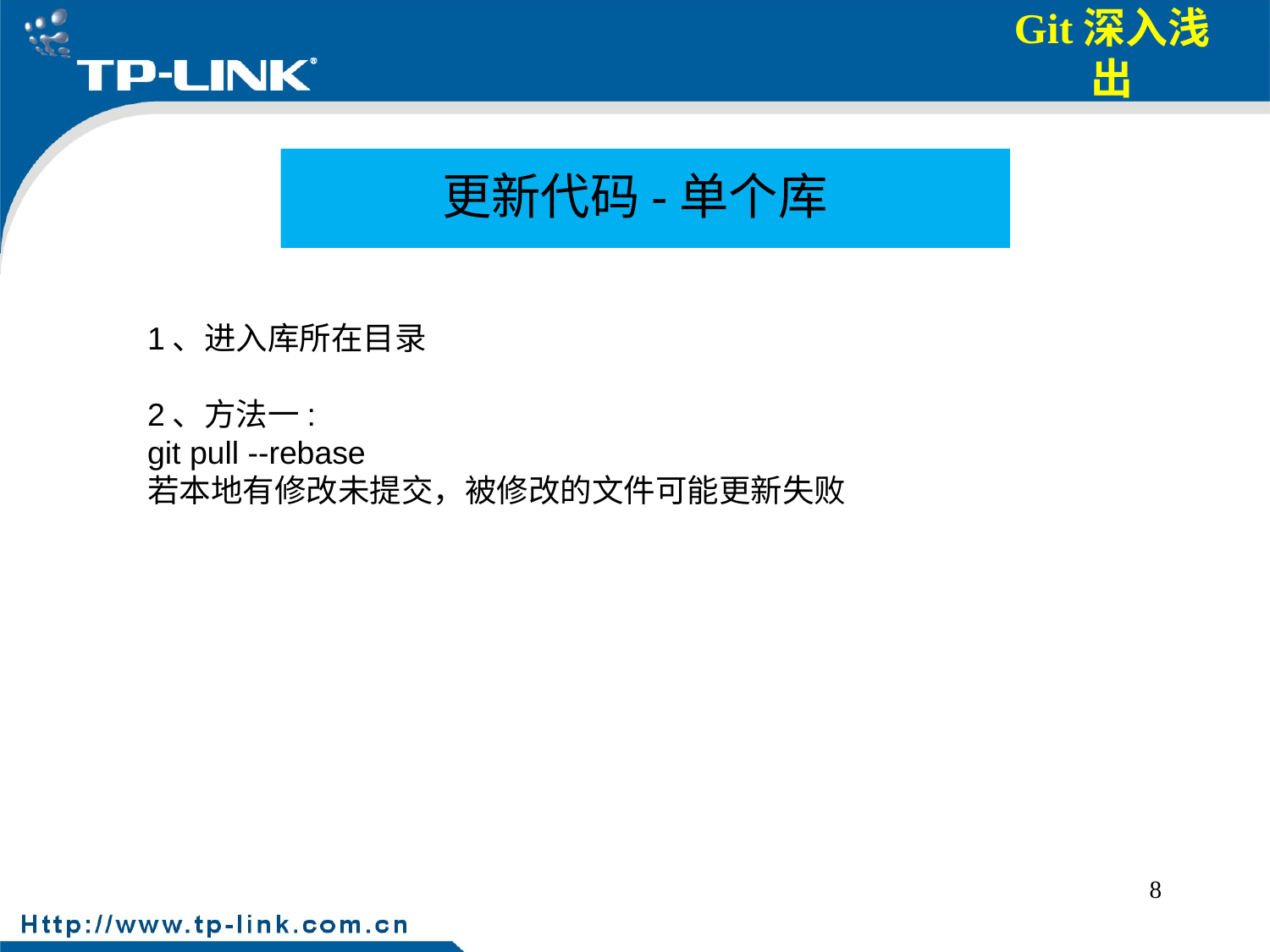

更新代码-单个库
1、进入库所在目录

2、方法一:
git pull --rebase
若本地有修改未提交，被修改的文件可能更新失败

8